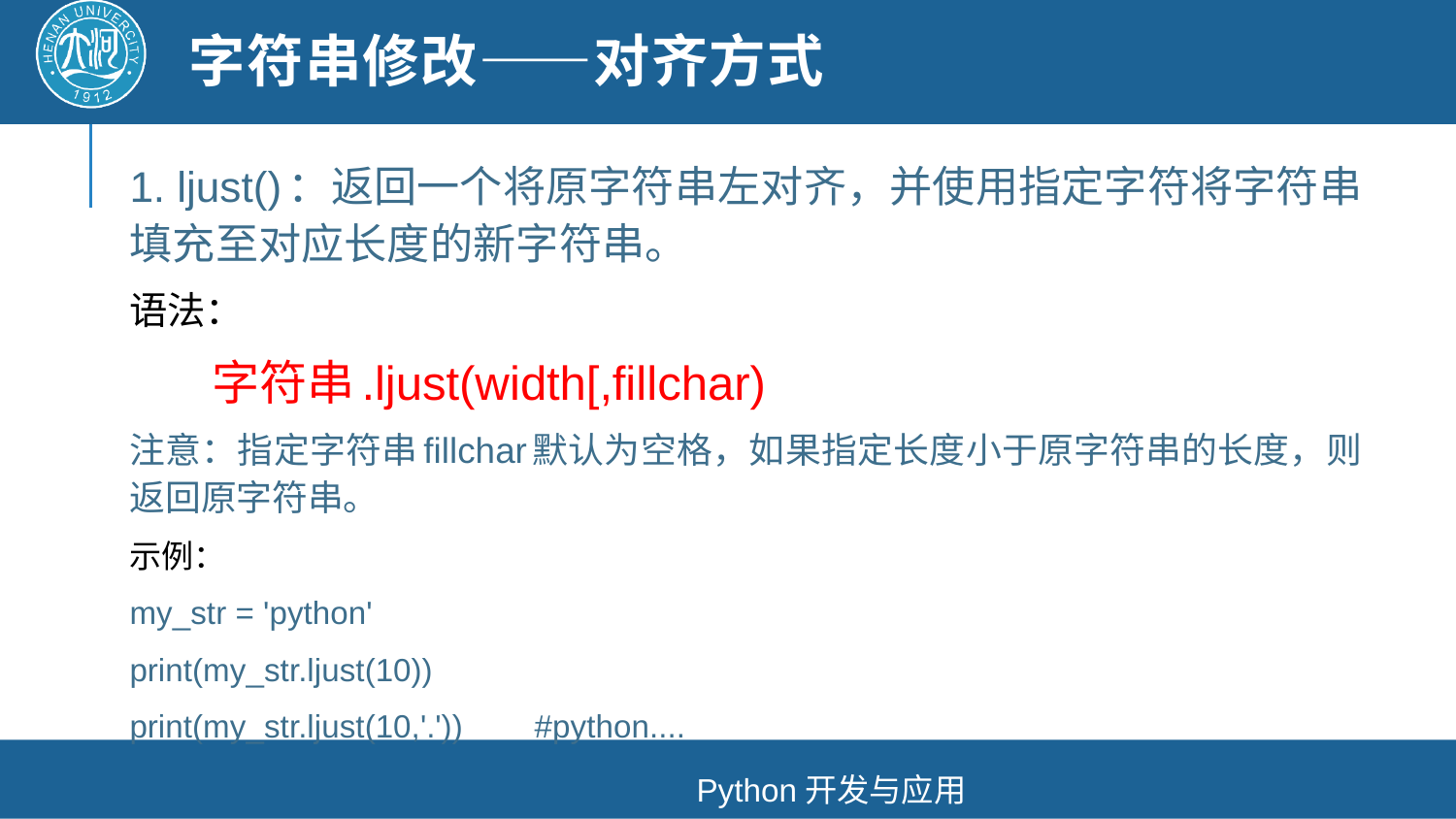

# 字符串修改——对齐方式
1. ljust()：返回一个将原字符串左对齐，并使用指定字符将字符串填充至对应长度的新字符串。
语法：
        字符串.ljust(width[,fillchar)
注意：指定字符串fillchar默认为空格，如果指定长度小于原字符串的长度，则返回原字符串。
示例：
my_str = 'python'
print(my_str.ljust(10))
print(my_str.ljust(10,'.'))        #python....

Python开发与应用
23